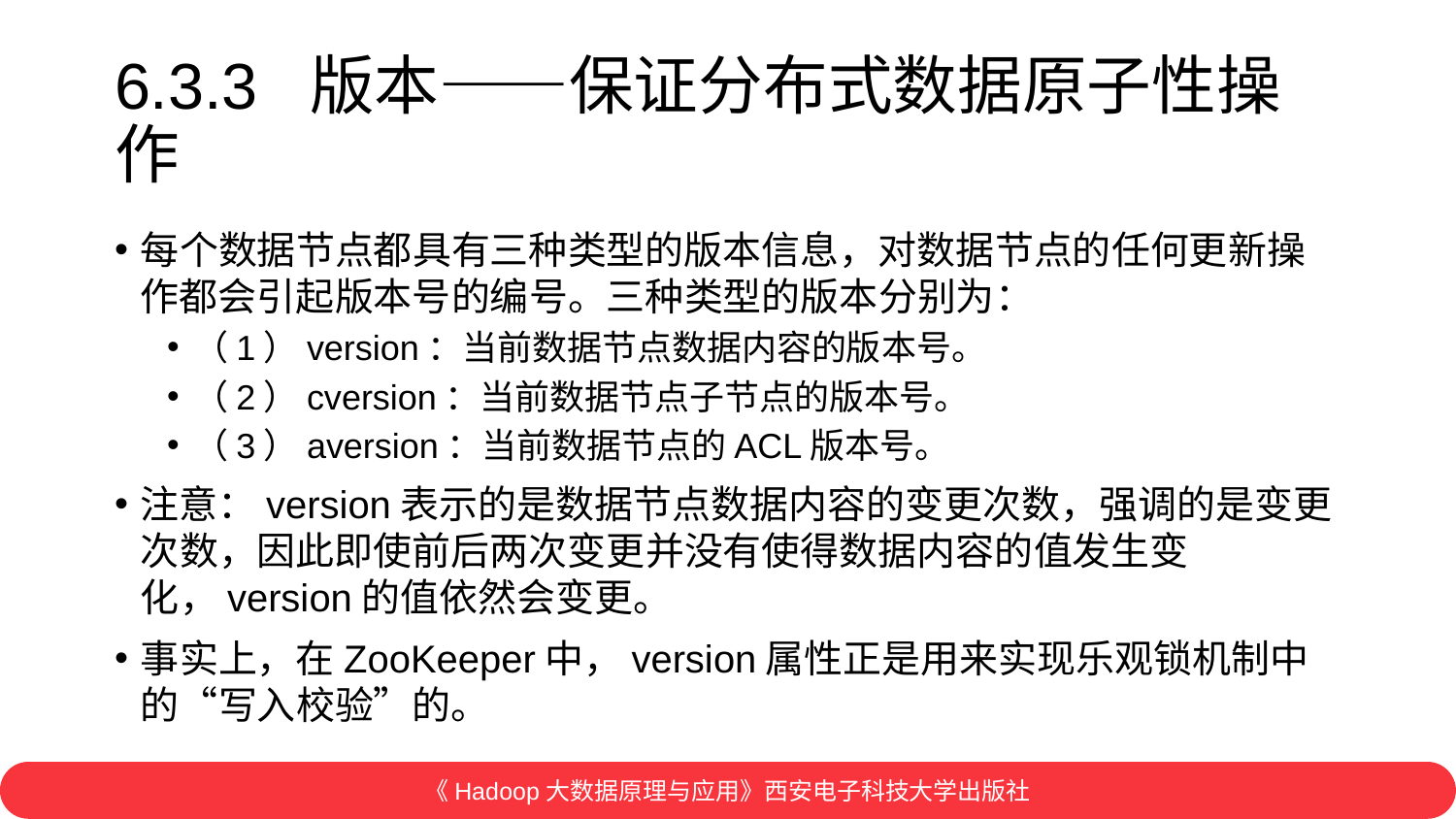

# 6.3.3  版本——保证分布式数据原子性操作
每个数据节点都具有三种类型的版本信息，对数据节点的任何更新操作都会引起版本号的编号。三种类型的版本分别为：
（1）version：当前数据节点数据内容的版本号。
（2）cversion：当前数据节点子节点的版本号。
（3）aversion：当前数据节点的ACL版本号。
注意：version表示的是数据节点数据内容的变更次数，强调的是变更次数，因此即使前后两次变更并没有使得数据内容的值发生变化，version的值依然会变更。
事实上，在ZooKeeper中，version属性正是用来实现乐观锁机制中的“写入校验”的。